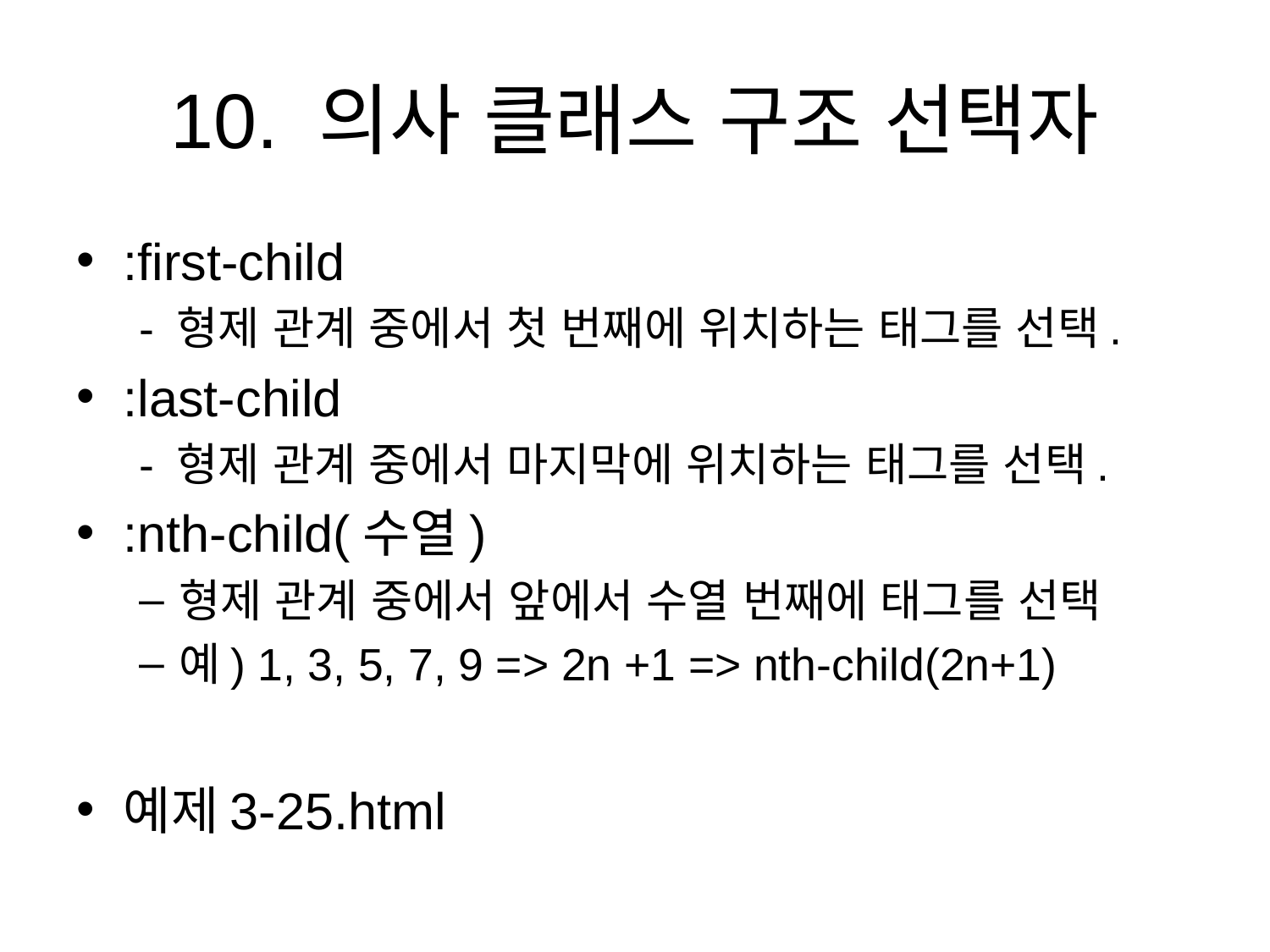

# 10. 의사 클래스 구조 선택자
:first-child
- 형제 관계 중에서 첫 번째에 위치하는 태그를 선택.
:last-child
- 형제 관계 중에서 마지막에 위치하는 태그를 선택.
:nth-child(수열)
형제 관계 중에서 앞에서 수열 번째에 태그를 선택
예) 1, 3, 5, 7, 9 => 2n +1 => nth-child(2n+1)

예제3-25.html